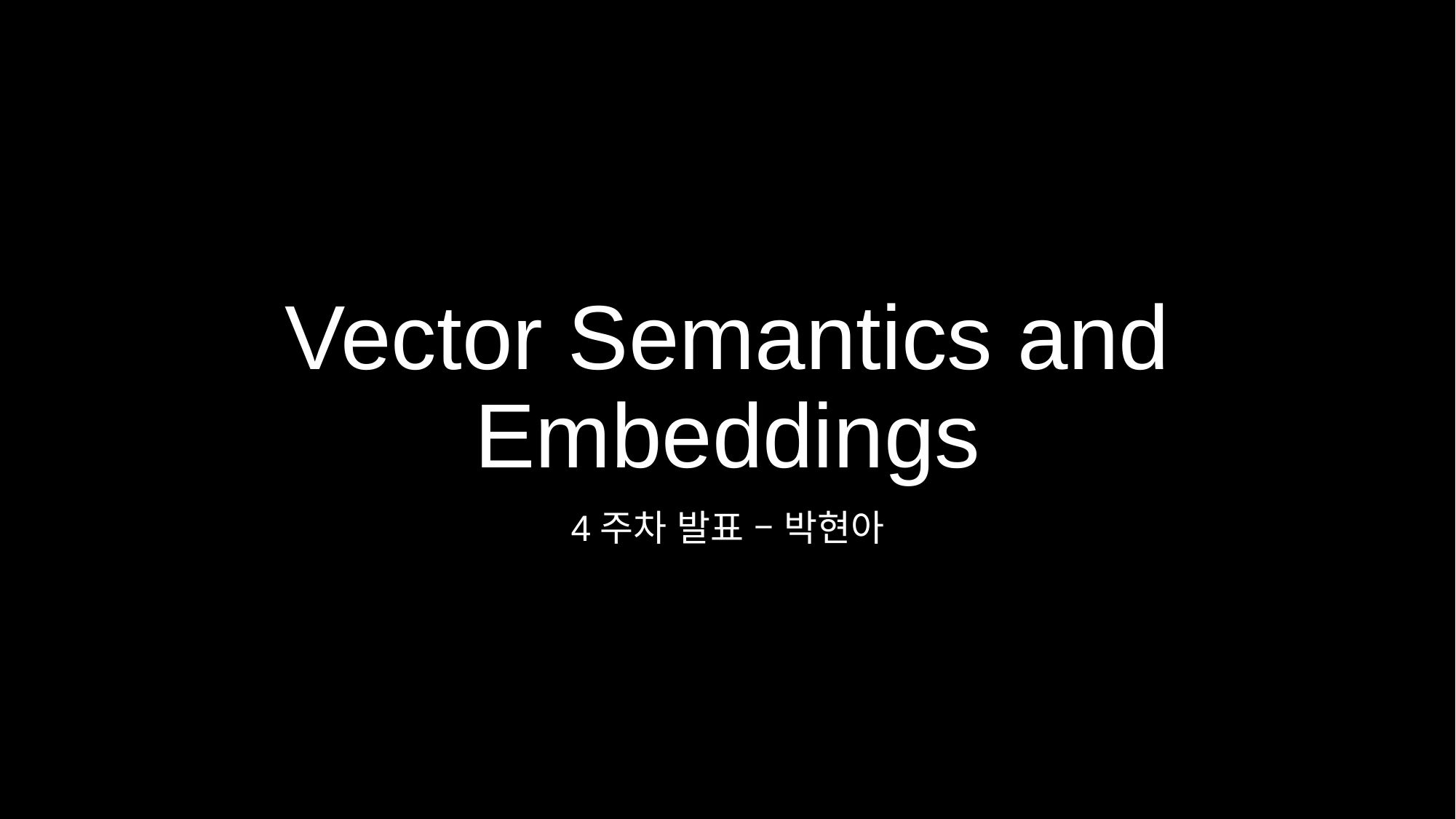

# Vector Semantics and Embeddings
4주차 발표 – 박현아